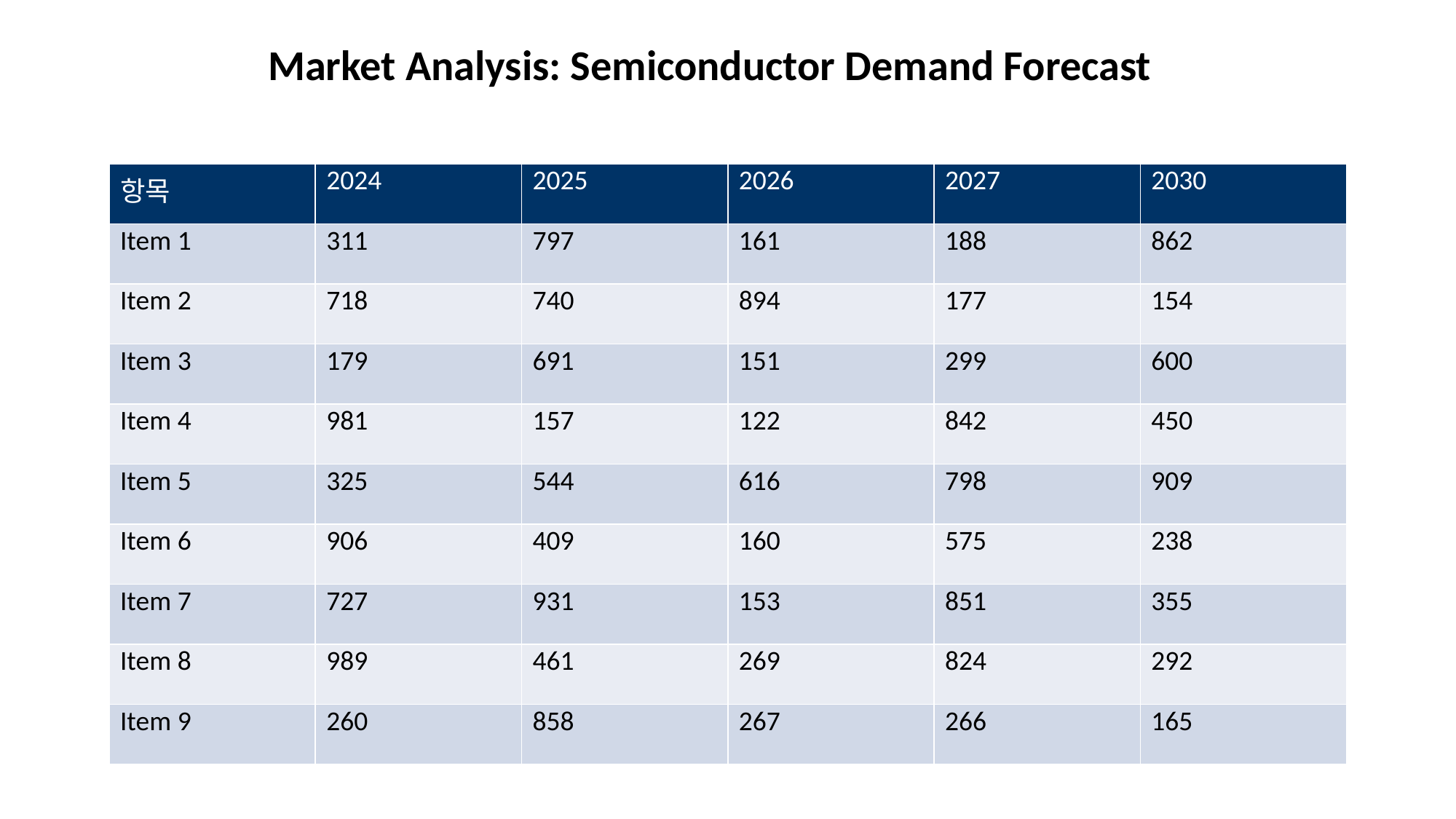

Market Analysis: Semiconductor Demand Forecast
#
| 항목 | 2024 | 2025 | 2026 | 2027 | 2030 |
| --- | --- | --- | --- | --- | --- |
| Item 1 | 311 | 797 | 161 | 188 | 862 |
| Item 2 | 718 | 740 | 894 | 177 | 154 |
| Item 3 | 179 | 691 | 151 | 299 | 600 |
| Item 4 | 981 | 157 | 122 | 842 | 450 |
| Item 5 | 325 | 544 | 616 | 798 | 909 |
| Item 6 | 906 | 409 | 160 | 575 | 238 |
| Item 7 | 727 | 931 | 153 | 851 | 355 |
| Item 8 | 989 | 461 | 269 | 824 | 292 |
| Item 9 | 260 | 858 | 267 | 266 | 165 |